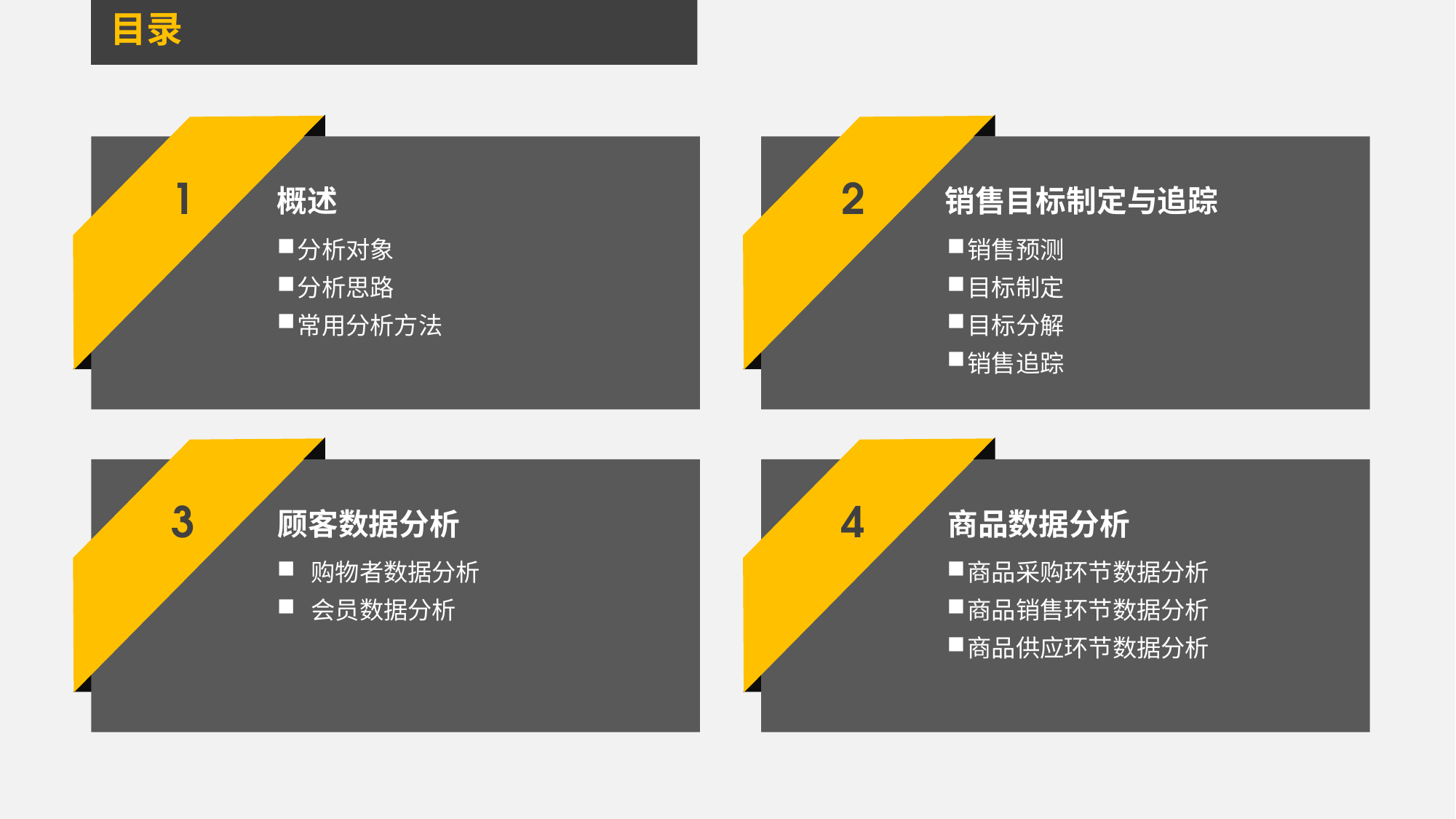

目录

1
概述
分析对象
分析思路
常用分析方法

2
销售目标制定与追踪
销售预测
目标制定
目标分解
销售追踪

3
顾客数据分析
购物者数据分析
会员数据分析

4
商品数据分析
商品采购环节数据分析
商品销售环节数据分析
商品供应环节数据分析